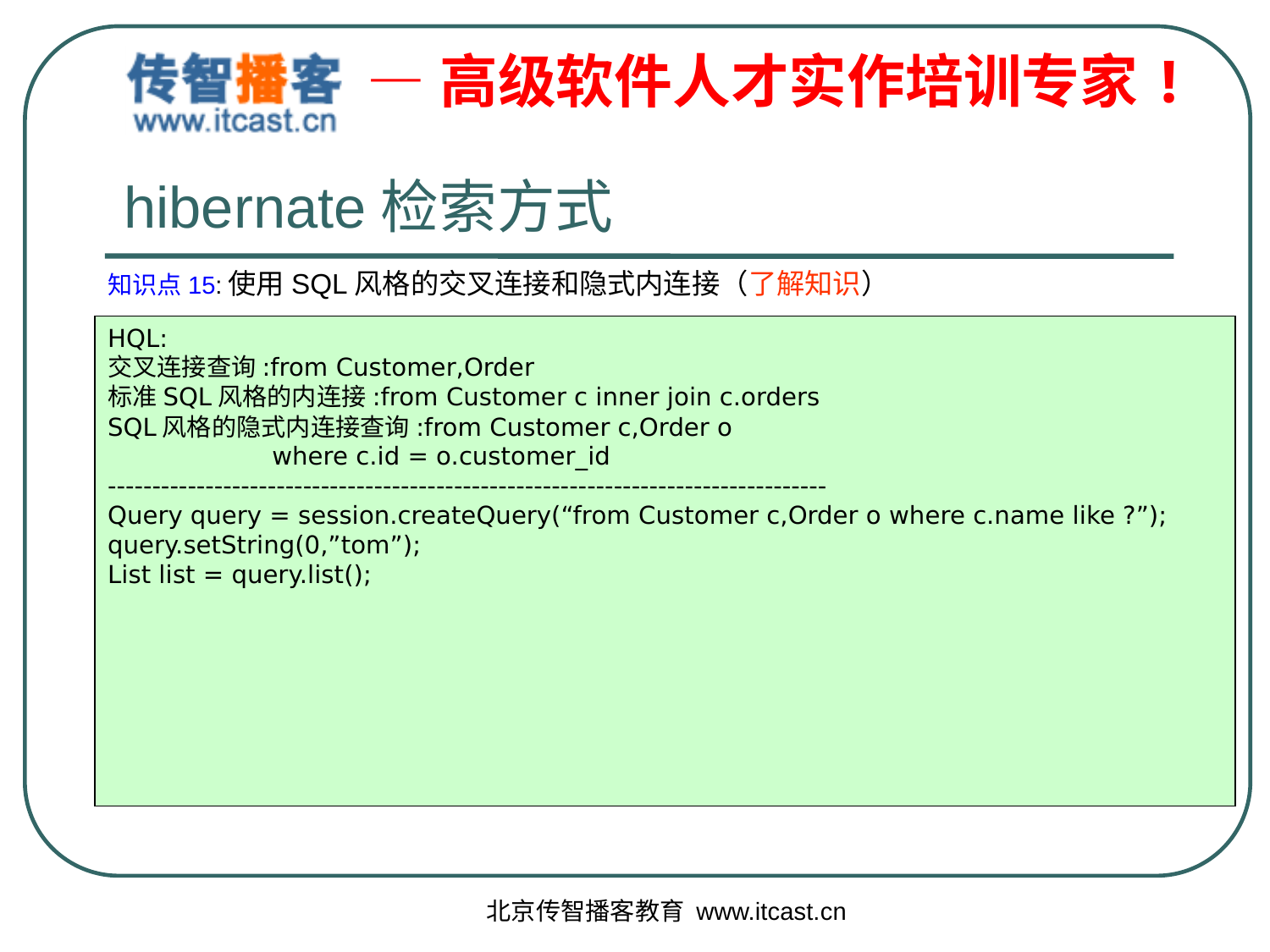

# hibernate检索方式
知识点15:使用SQL风格的交叉连接和隐式内连接（了解知识）
HQL:
交叉连接查询:from Customer,Order
标准SQL风格的内连接:from Customer c inner join c.orders
SQL风格的隐式内连接查询:from Customer c,Order o
                     where c.id = o.customer_id
---------------------------------------------------------------------------------
Query query = session.createQuery(“from Customer c,Order o where c.name like ?”);
query.setString(0,”tom”);
List list = query.list();
北京传智播客教育 www.itcast.cn